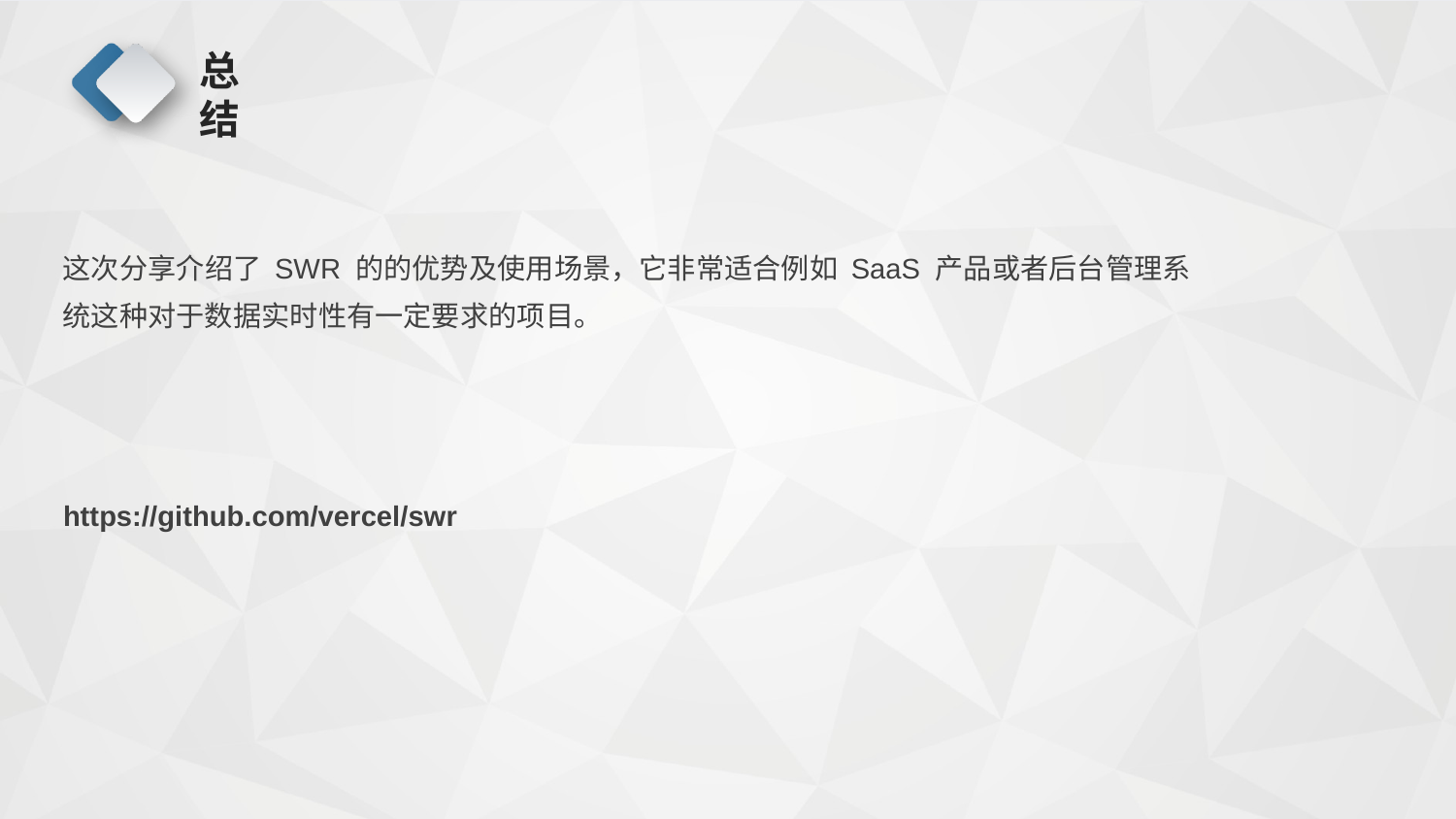

# 总结
这次分享介绍了 SWR 的的优势及使用场景，它非常适合例如 SaaS 产品或者后台管理系统这种对于数据实时性有一定要求的项目。
https://github.com/vercel/swr